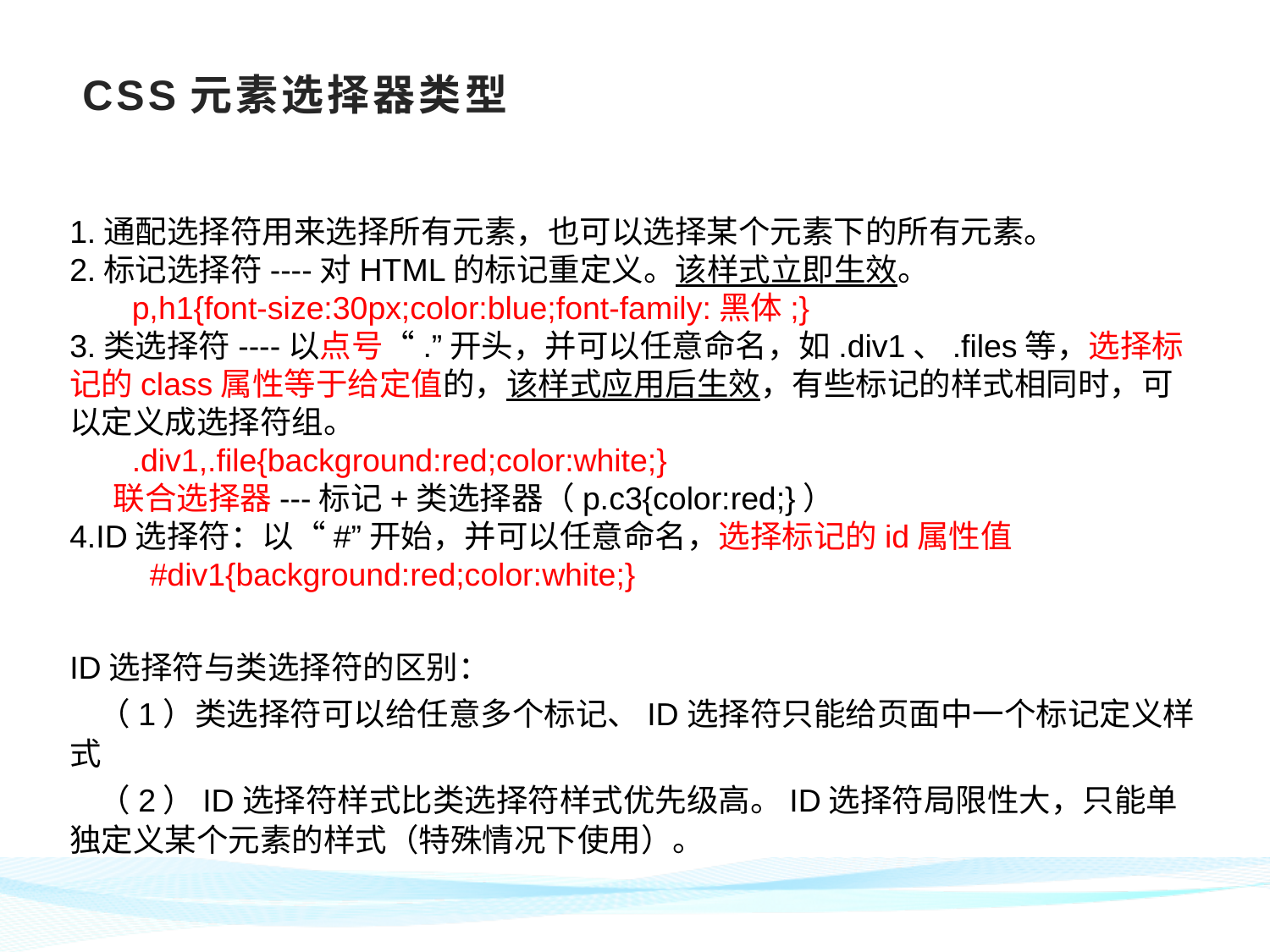

# CSS元素选择器类型
1.通配选择符用来选择所有元素，也可以选择某个元素下的所有元素。
2.标记选择符----对HTML的标记重定义。该样式立即生效。
       p,h1{font-size:30px;color:blue;font-family:黑体;}
3.类选择符----以点号“.”开头，并可以任意命名，如.div1、.files等，选择标记的class属性等于给定值的，该样式应用后生效，有些标记的样式相同时，可以定义成选择符组。
       .div1,.file{background:red;color:white;}
     联合选择器---标记+类选择器（p.c3{color:red;}）
4.ID选择符：以“#”开始，并可以任意命名，选择标记的id属性值
         #div1{background:red;color:white;}

ID选择符与类选择符的区别：
   （1）类选择符可以给任意多个标记、ID选择符只能给页面中一个标记定义样式
   （2）ID选择符样式比类选择符样式优先级高。ID选择符局限性大，只能单独定义某个元素的样式（特殊情况下使用）。